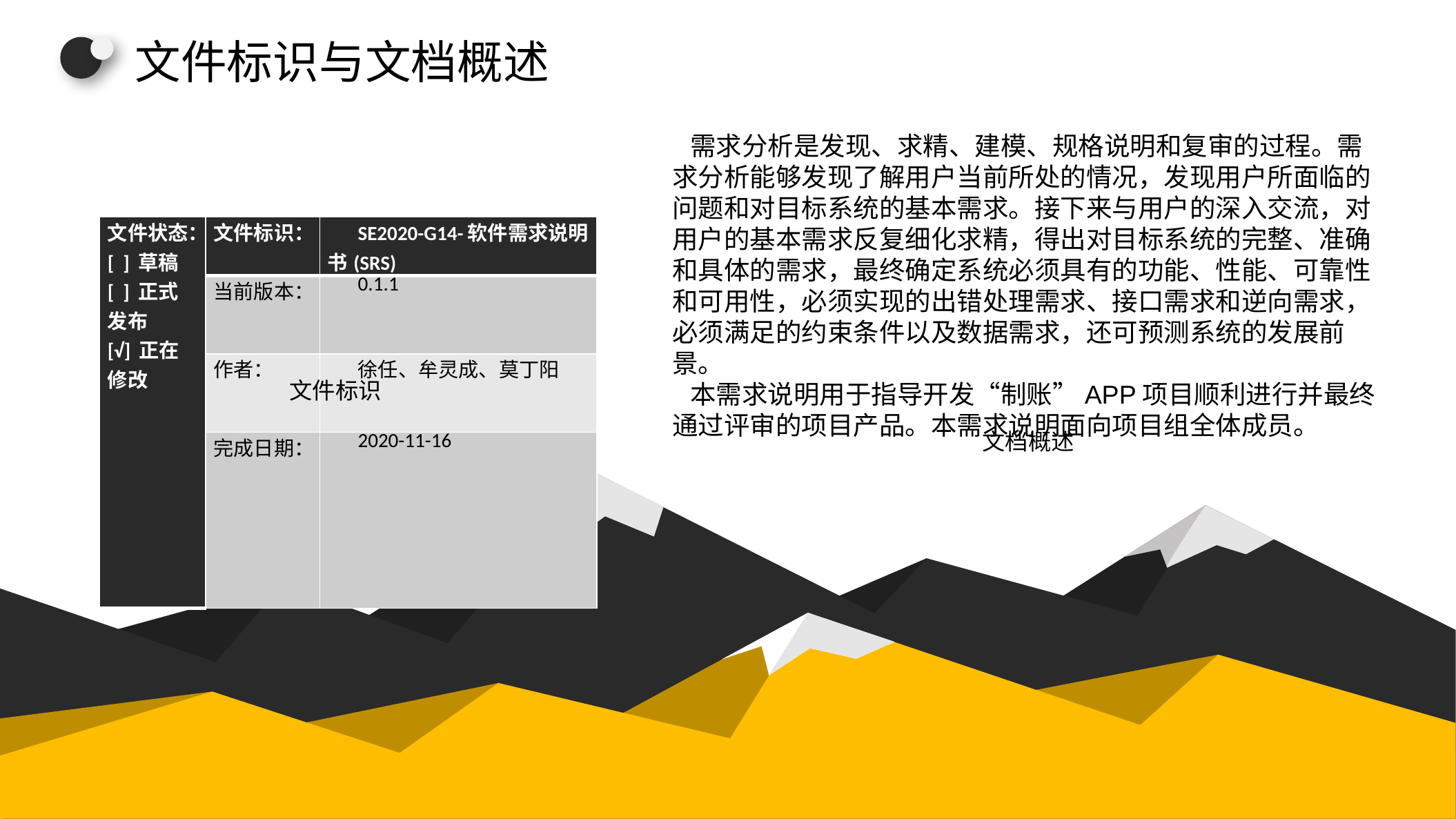

文件标识与文档概述

  需求分析是发现、求精、建模、规格说明和复审的过程。需求分析能够发现了解用户当前所处的情况，发现用户所面临的问题和对目标系统的基本需求。接下来与用户的深入交流，对用户的基本需求反复细化求精，得出对目标系统的完整、准确和具体的需求，最终确定系统必须具有的功能、性能、可靠性和可用性，必须实现的出错处理需求、接口需求和逆向需求，必须满足的约束条件以及数据需求，还可预测系统的发展前景。
  本需求说明用于指导开发“制账”APP项目顺利进行并最终通过评审的项目产品。本需求说明面向项目组全体成员。
| 文件状态： [ ] 草稿 [ ] 正式发布 [√] 正在修改 | 文件标识： | SE2020-G14-软件需求说明书(SRS) |
| --- | --- | --- |
|  | 当前版本： | 0.1.1 |
|  | 作者： | 徐任、牟灵成、莫丁阳 |
|  | 完成日期： | 2020-11-16 |
文件标识
文档概述